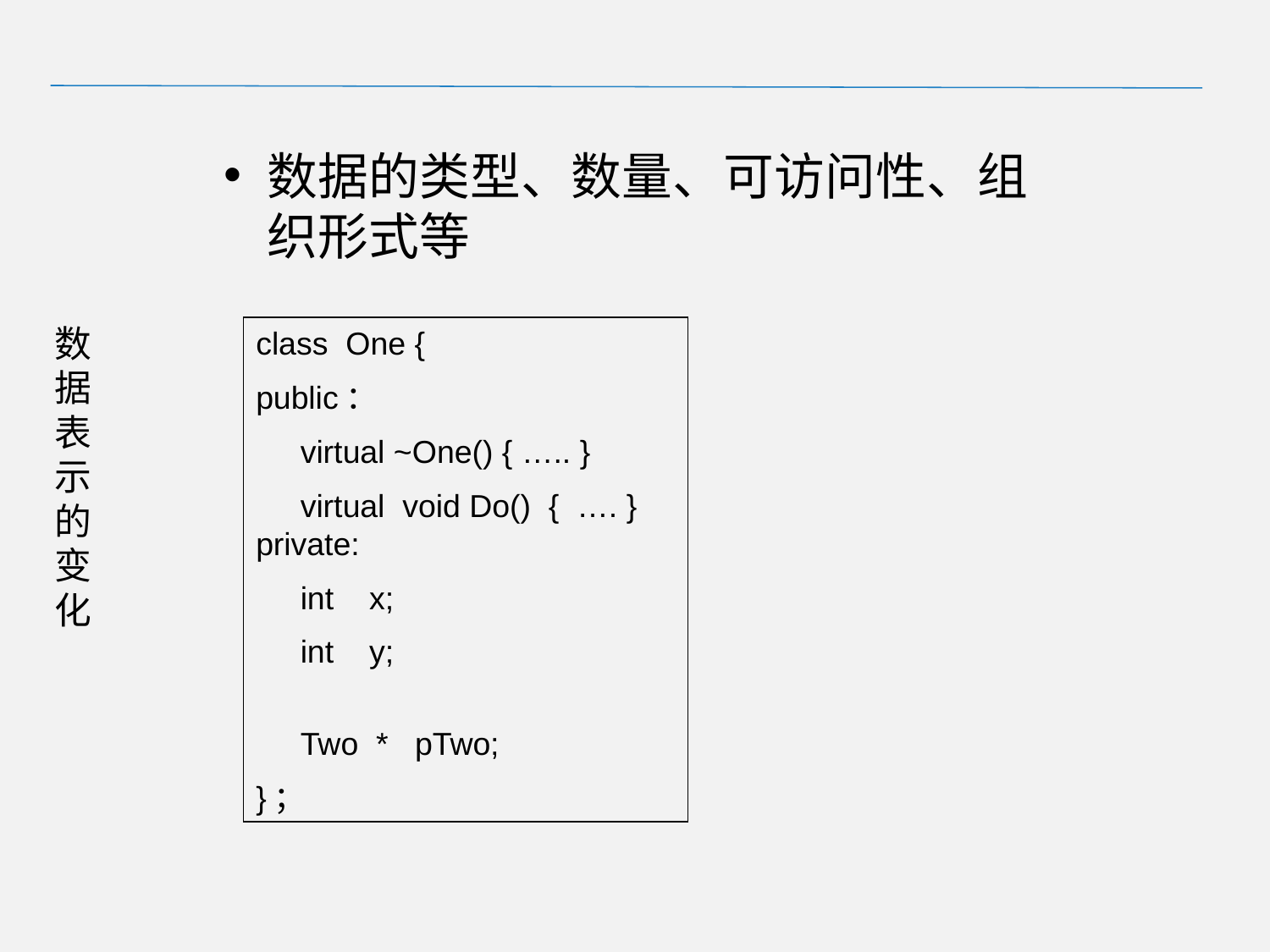

# 数据表示的变化
数据的类型、数量、可访问性、组织形式等
class  One {
public：
     virtual ~One() { ….. }
     virtual  void Do()  {  …. }
private:
     int    x;
     int    y;
     Two  *   pTwo;
}；